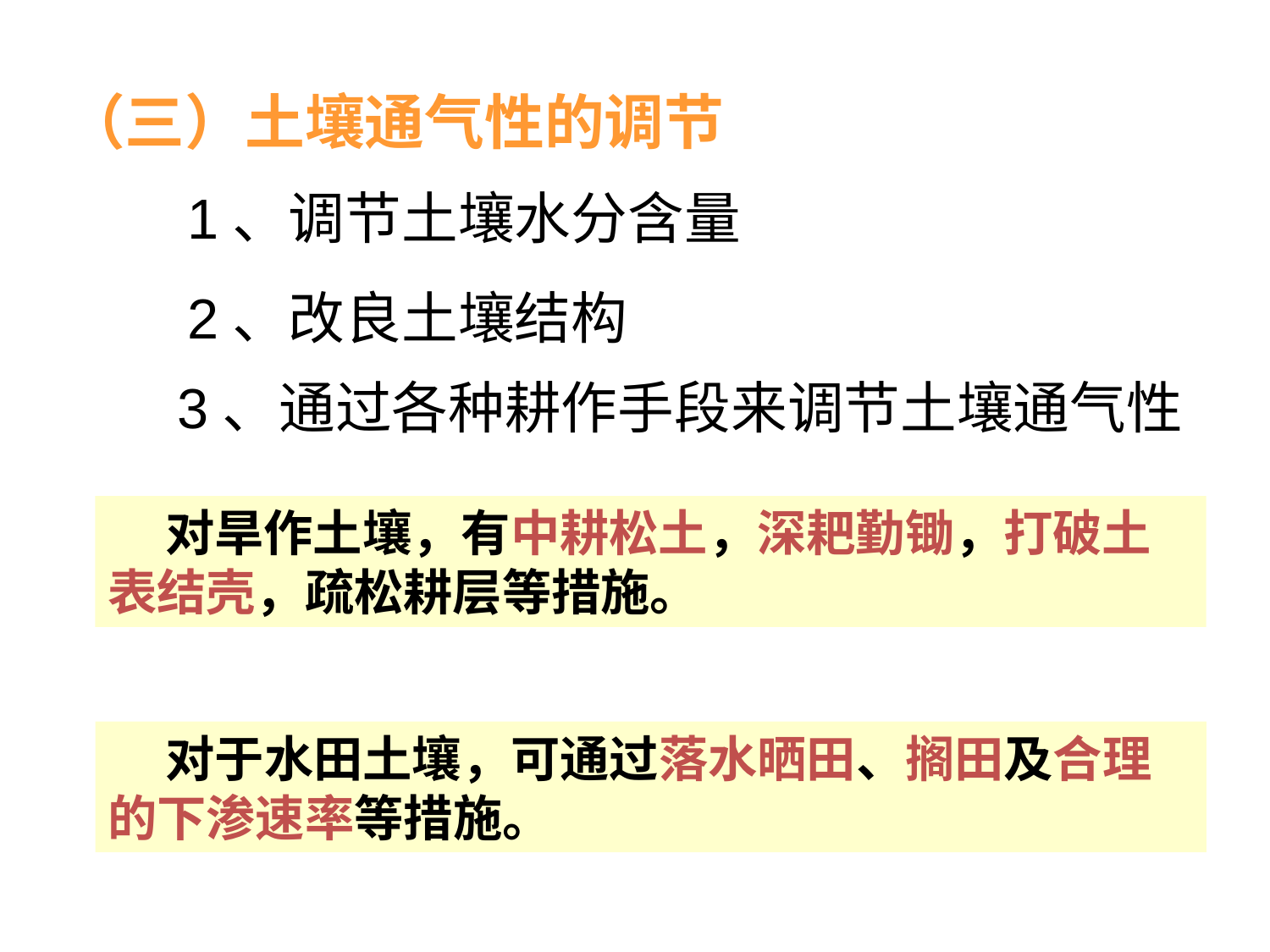

（三）土壤通气性的调节
1、调节土壤水分含量
2、改良土壤结构
3、通过各种耕作手段来调节土壤通气性
     对旱作土壤，有中耕松土，深耙勤锄，打破土表结壳，疏松耕层等措施。
     对于水田土壤，可通过落水晒田、搁田及合理的下渗速率等措施。